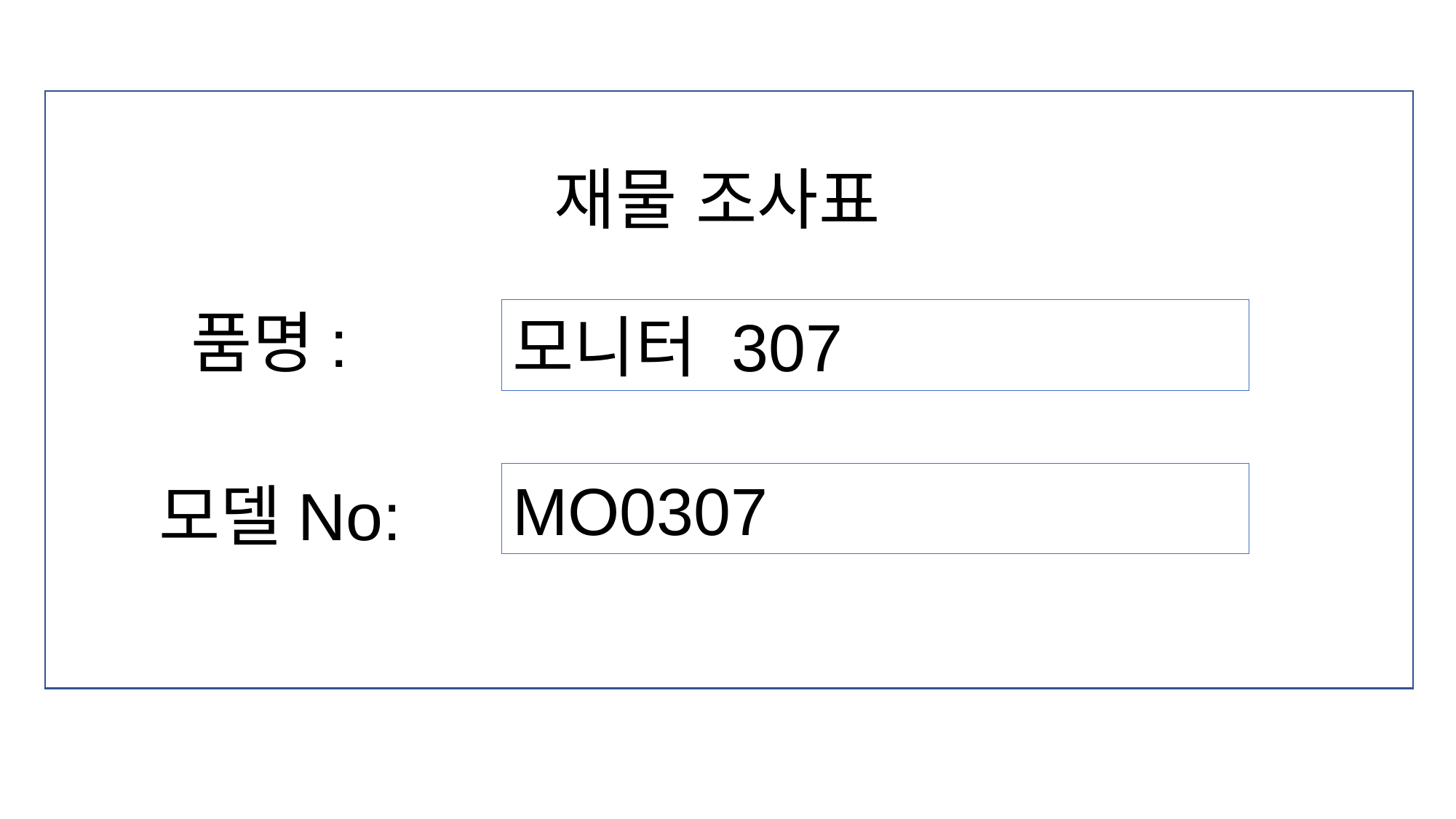

재물 조사표
품명:
모니터 307
MO0307
모델No: